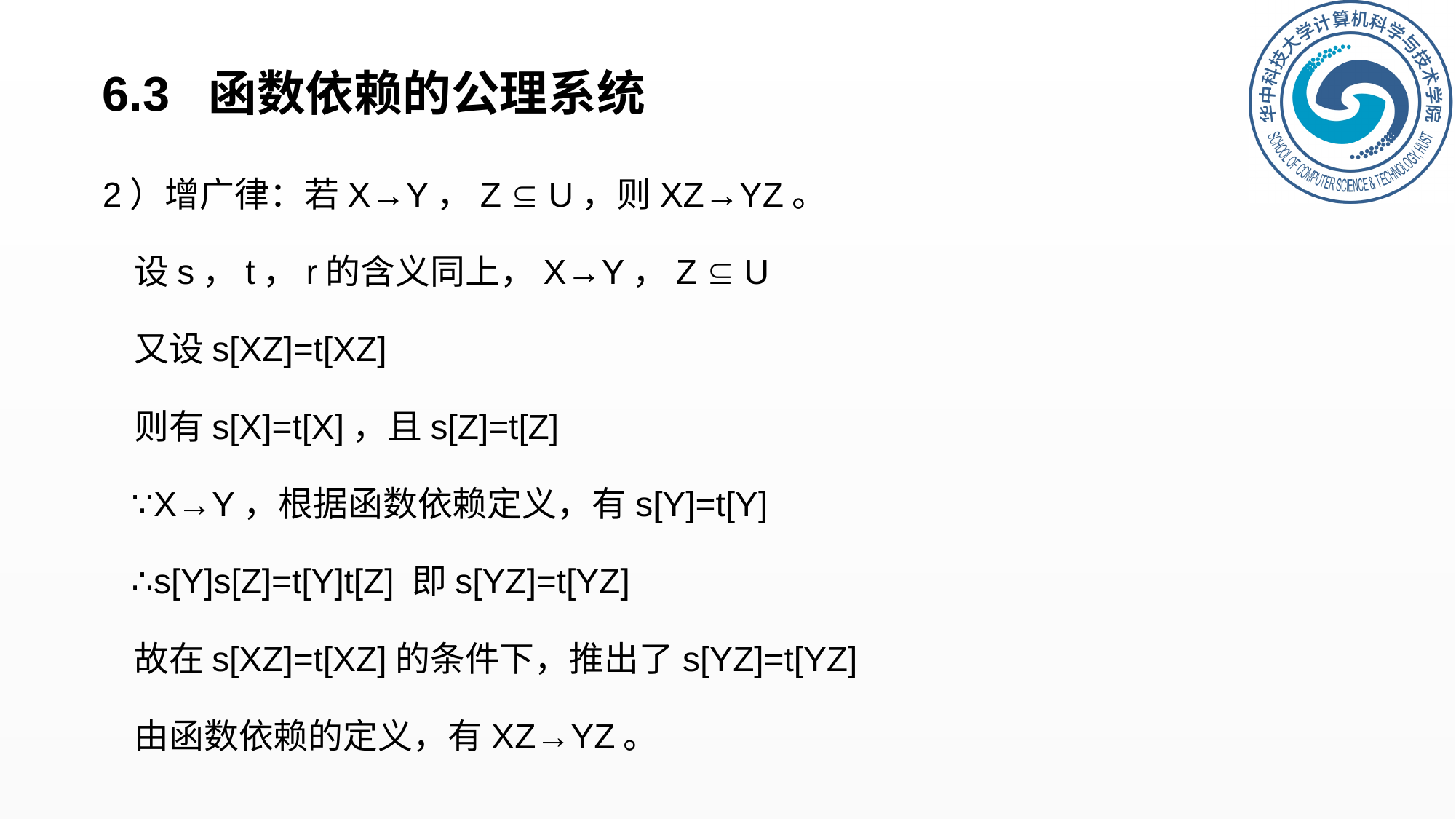

# 6.3  函数依赖的公理系统
2）增广律：若X→Y，Z ⊆ U，则XZ→YZ。
   设s，t，r的含义同上，X→Y，Z ⊆ U
   又设s[XZ]=t[XZ]
   则有s[X]=t[X]，且s[Z]=t[Z]
   ∵X→Y，根据函数依赖定义，有s[Y]=t[Y]
   ∴s[Y]s[Z]=t[Y]t[Z] 即s[YZ]=t[YZ]
   故在s[XZ]=t[XZ]的条件下，推出了s[YZ]=t[YZ]
   由函数依赖的定义，有XZ→YZ。